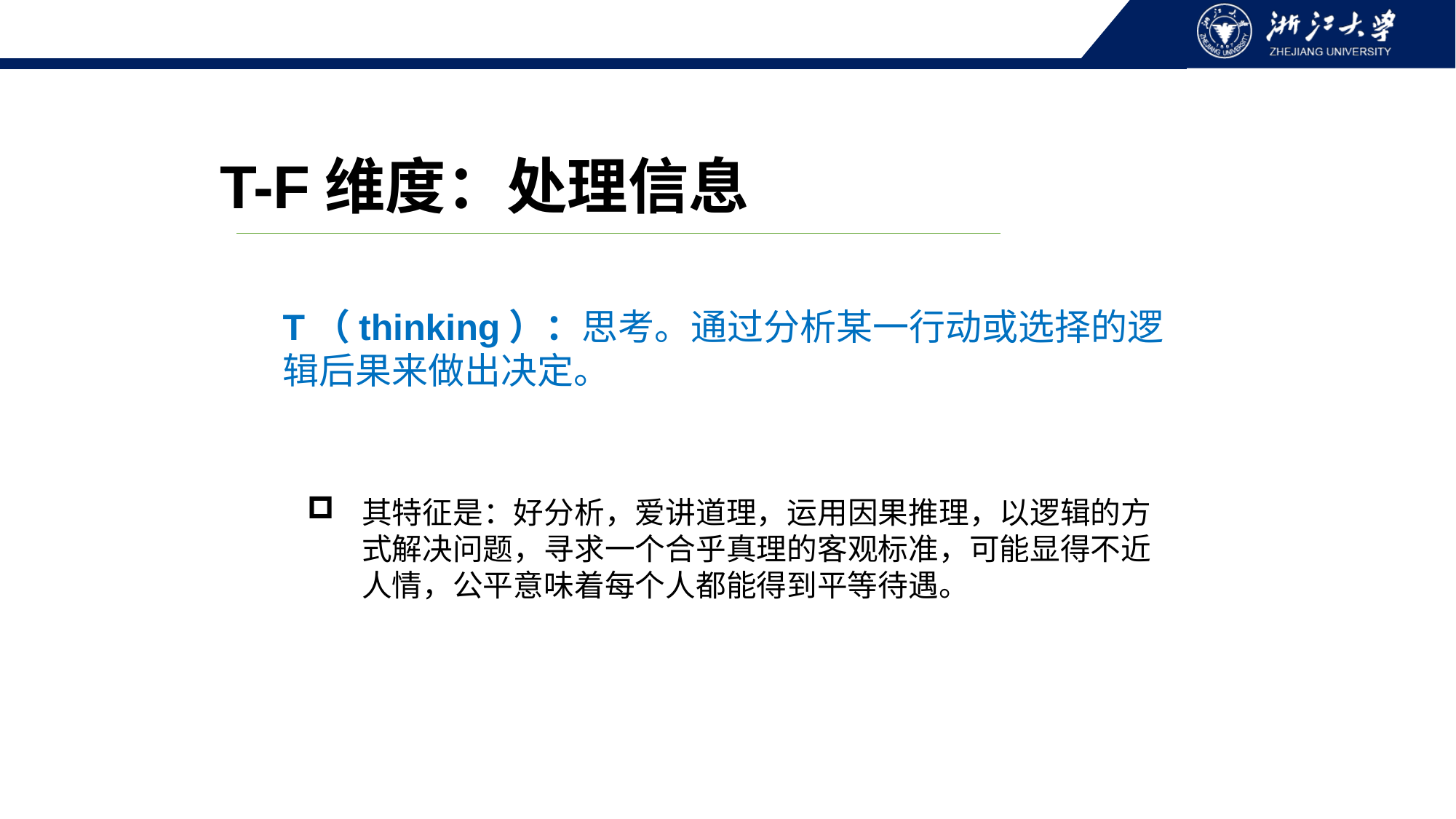

T-F维度：处理信息
T（thinking）：思考。通过分析某一行动或选择的逻辑后果来做出决定。
其特征是：好分析，爱讲道理，运用因果推理，以逻辑的方式解决问题，寻求一个合乎真理的客观标准，可能显得不近人情，公平意味着每个人都能得到平等待遇。